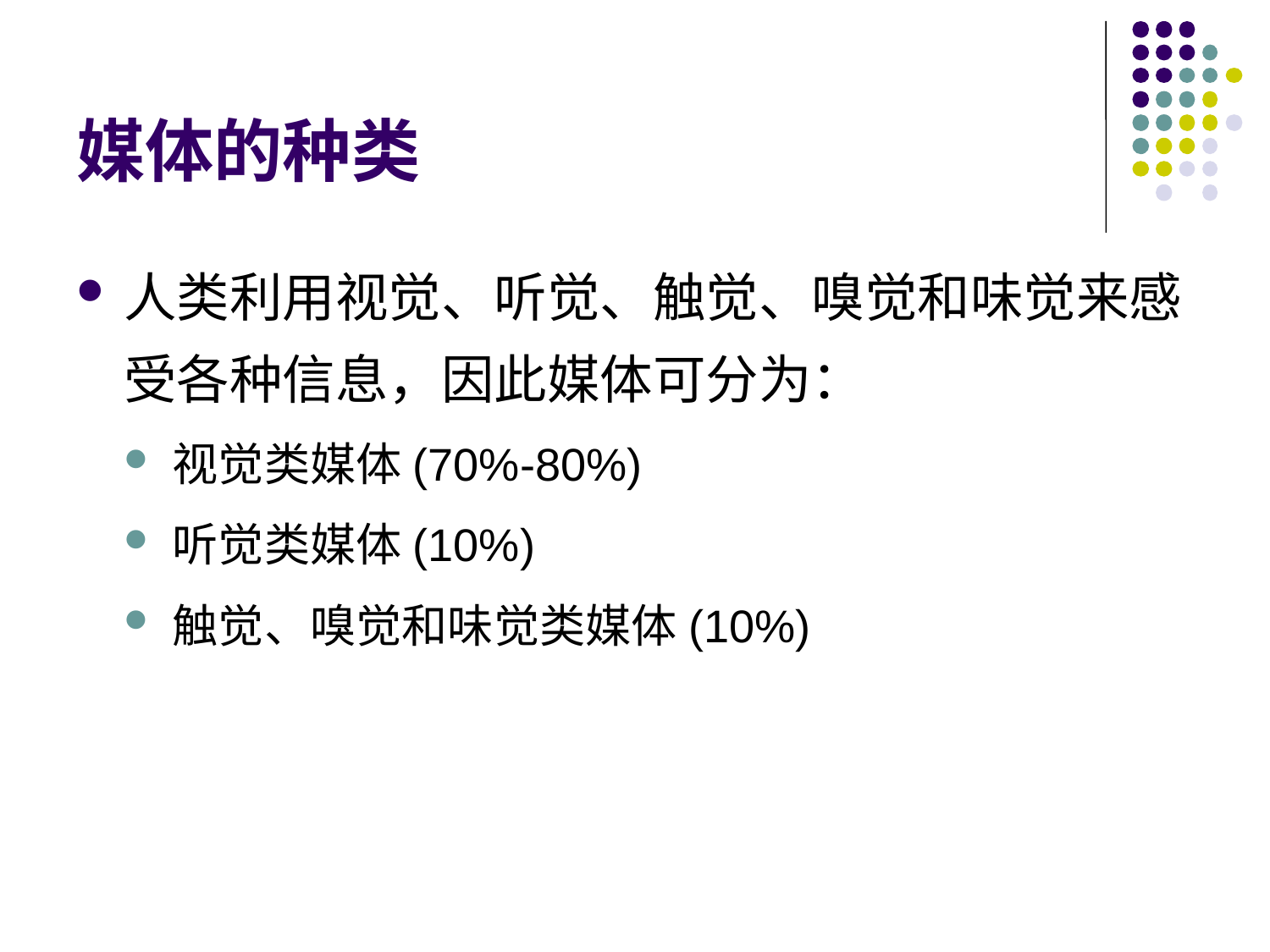

# 媒体的种类
人类利用视觉、听觉、触觉、嗅觉和味觉来感受各种信息，因此媒体可分为：
视觉类媒体(70%-80%)
听觉类媒体(10%)
触觉、嗅觉和味觉类媒体(10%)